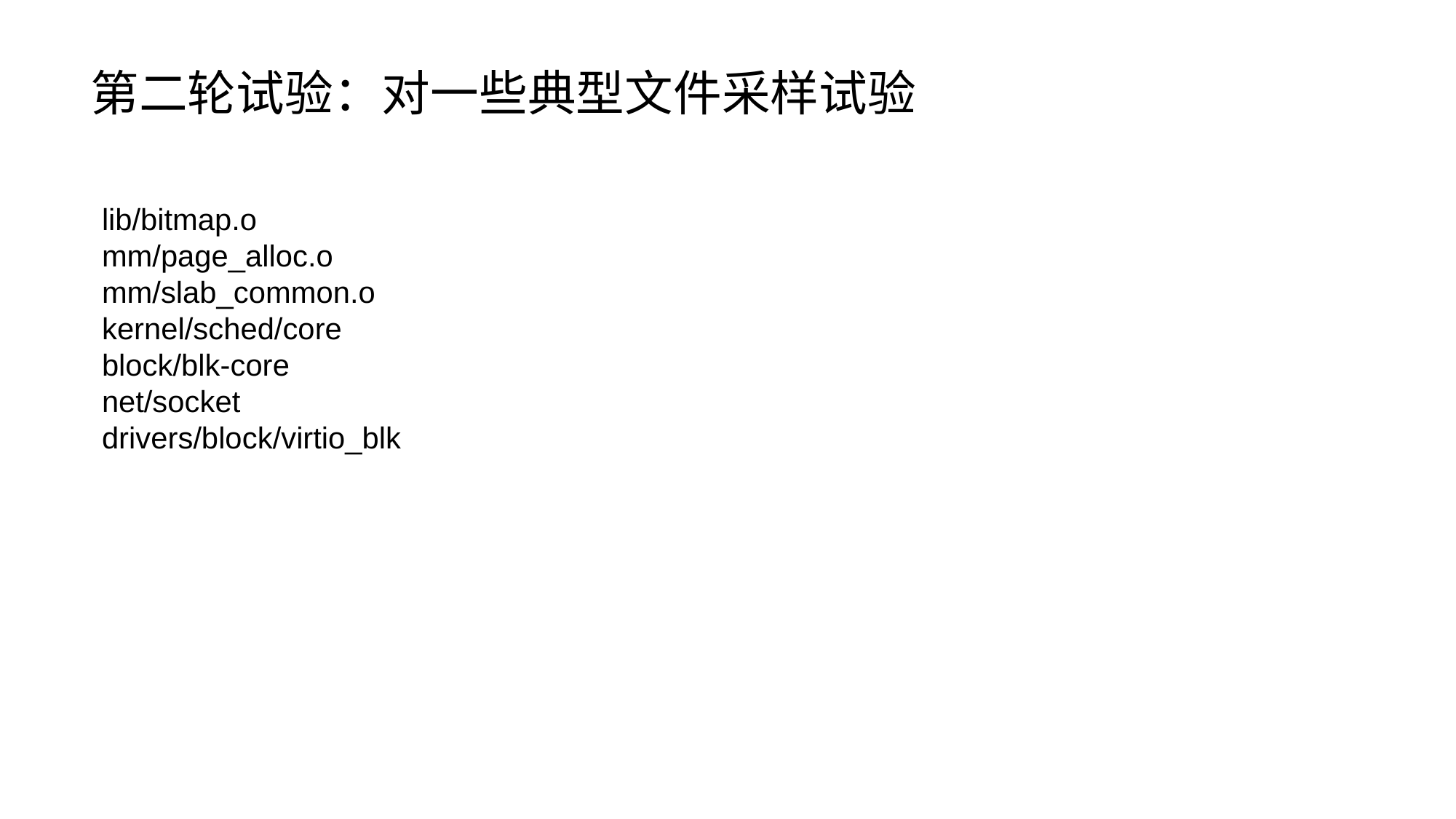

第二轮试验：对一些典型文件采样试验
lib/bitmap.o
mm/page_alloc.o
mm/slab_common.o
kernel/sched/core
block/blk-core
net/socket
drivers/block/virtio_blk